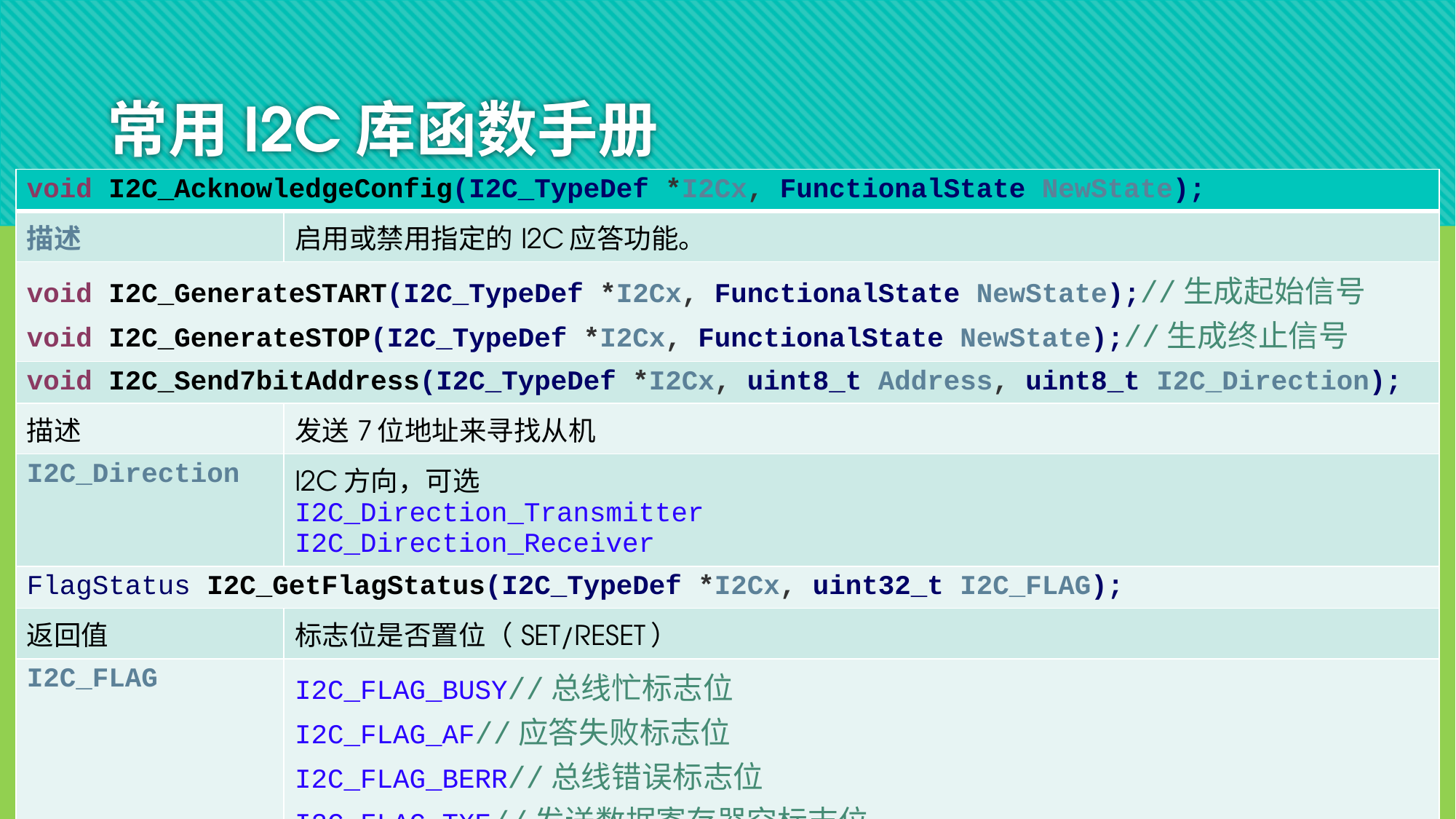

# 常用I2C库函数手册
| void I2C\_AcknowledgeConfig(I2C\_TypeDef \*I2Cx, FunctionalState NewState); |  |
| --- | --- |
| 描述 | 启用或禁用指定的I2C应答功能。 |
| void I2C\_GenerateSTART(I2C\_TypeDef \*I2Cx, FunctionalState NewState);//生成起始信号 void I2C\_GenerateSTOP(I2C\_TypeDef \*I2Cx, FunctionalState NewState);//生成终止信号 |  |
| void I2C\_Send7bitAddress(I2C\_TypeDef \*I2Cx, uint8\_t Address, uint8\_t I2C\_Direction); |  |
| 描述 | 发送7位地址来寻找从机 |
| I2C\_Direction | I2C方向，可选 I2C\_Direction\_Transmitter I2C\_Direction\_Receiver |
| FlagStatus I2C\_GetFlagStatus(I2C\_TypeDef \*I2Cx, uint32\_t I2C\_FLAG); |  |
| 返回值 | 标志位是否置位（SET/RESET） |
| I2C\_FLAG | I2C\_FLAG\_BUSY//总线忙标志位 I2C\_FLAG\_AF//应答失败标志位 I2C\_FLAG\_BERR//总线错误标志位 I2C\_FLAG\_TXE//发送数据寄存器空标志位 I2C\_FLAG\_RXNE//接收寄存器非空标志位 |